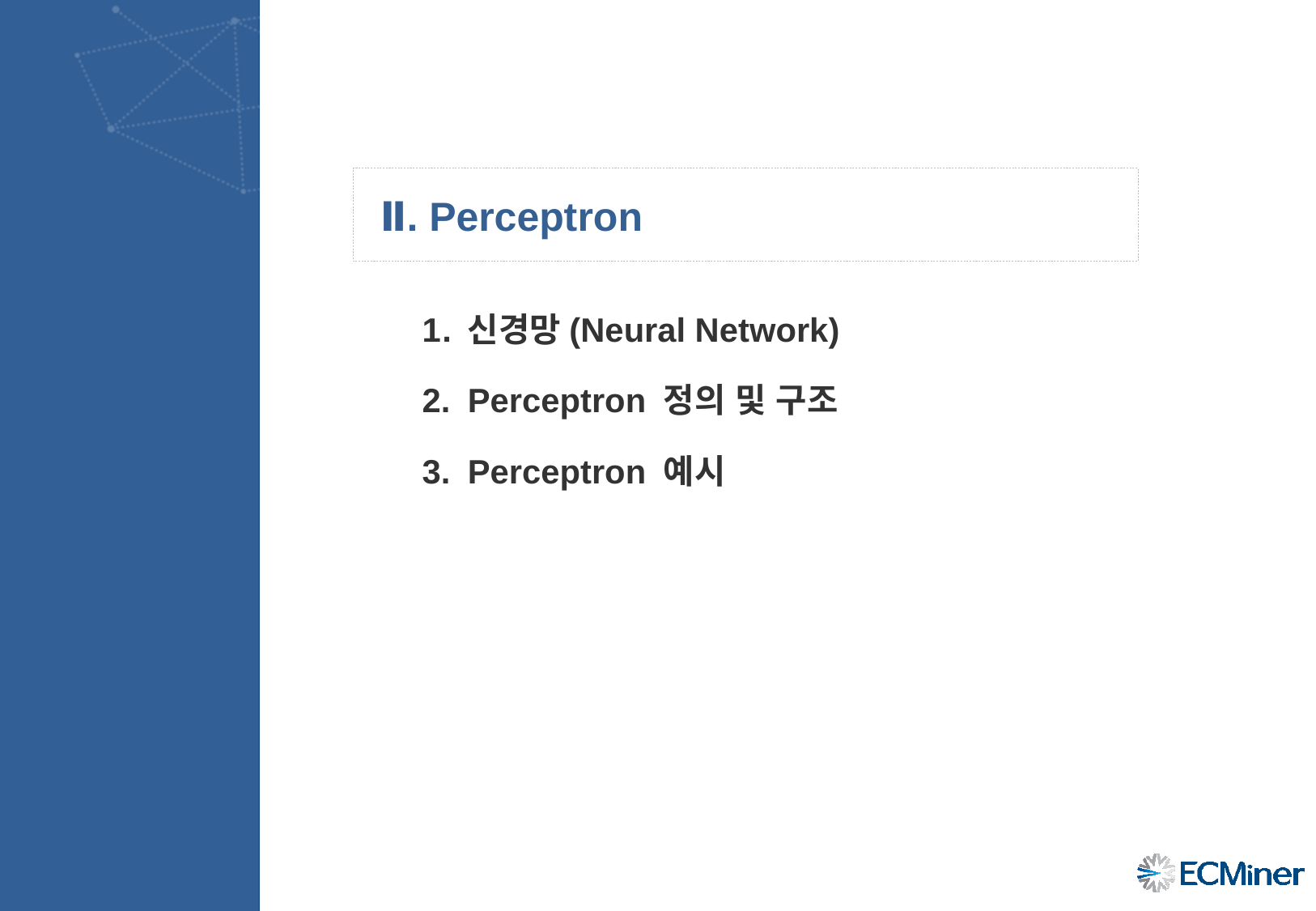

Ⅱ. Perceptron
신경망(Neural Network)
Perceptron 정의 및 구조
Perceptron 예시